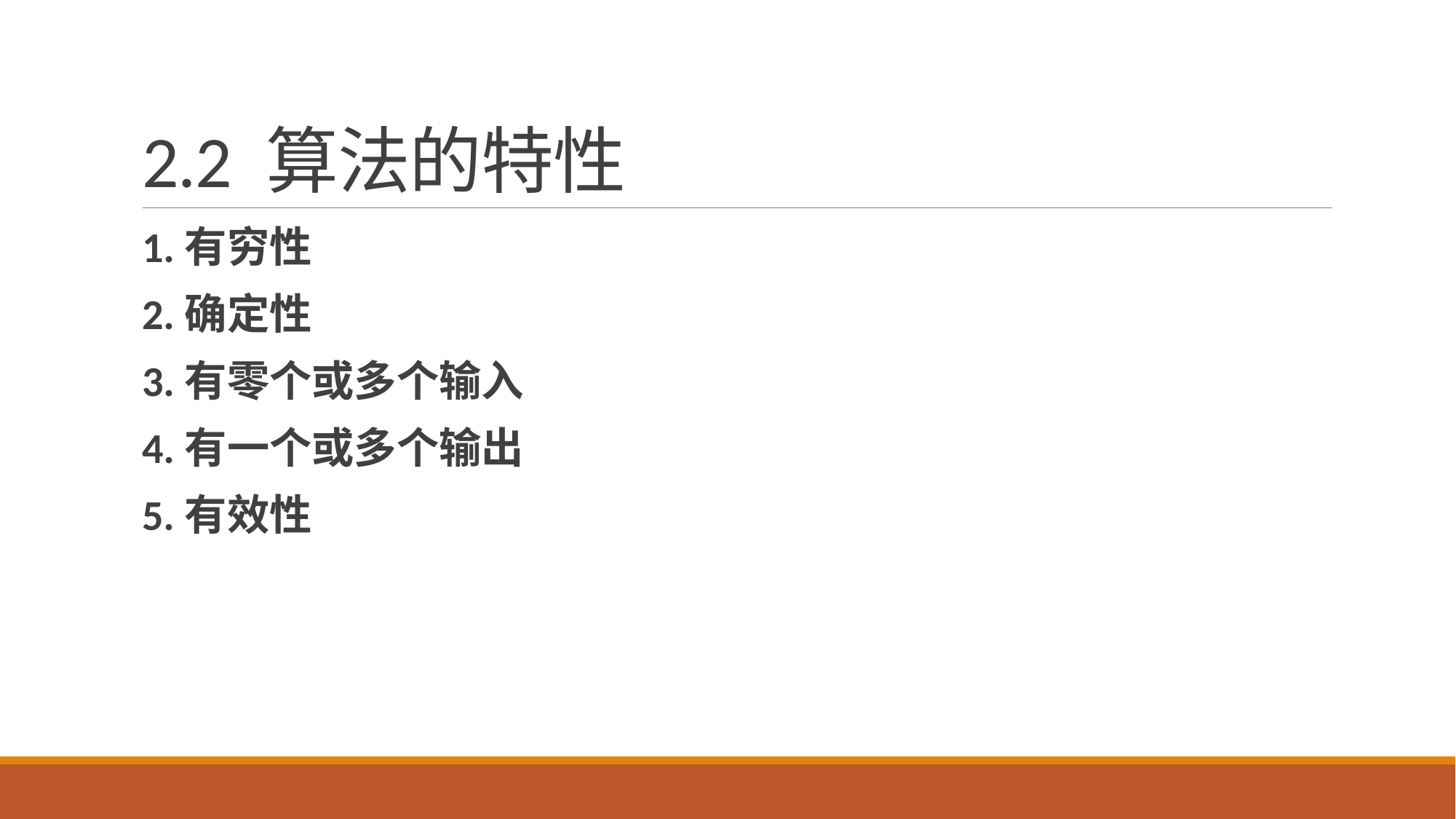

# 2.2 算法的特性
1.有穷性
2.确定性
3.有零个或多个输入
4.有一个或多个输出
5.有效性